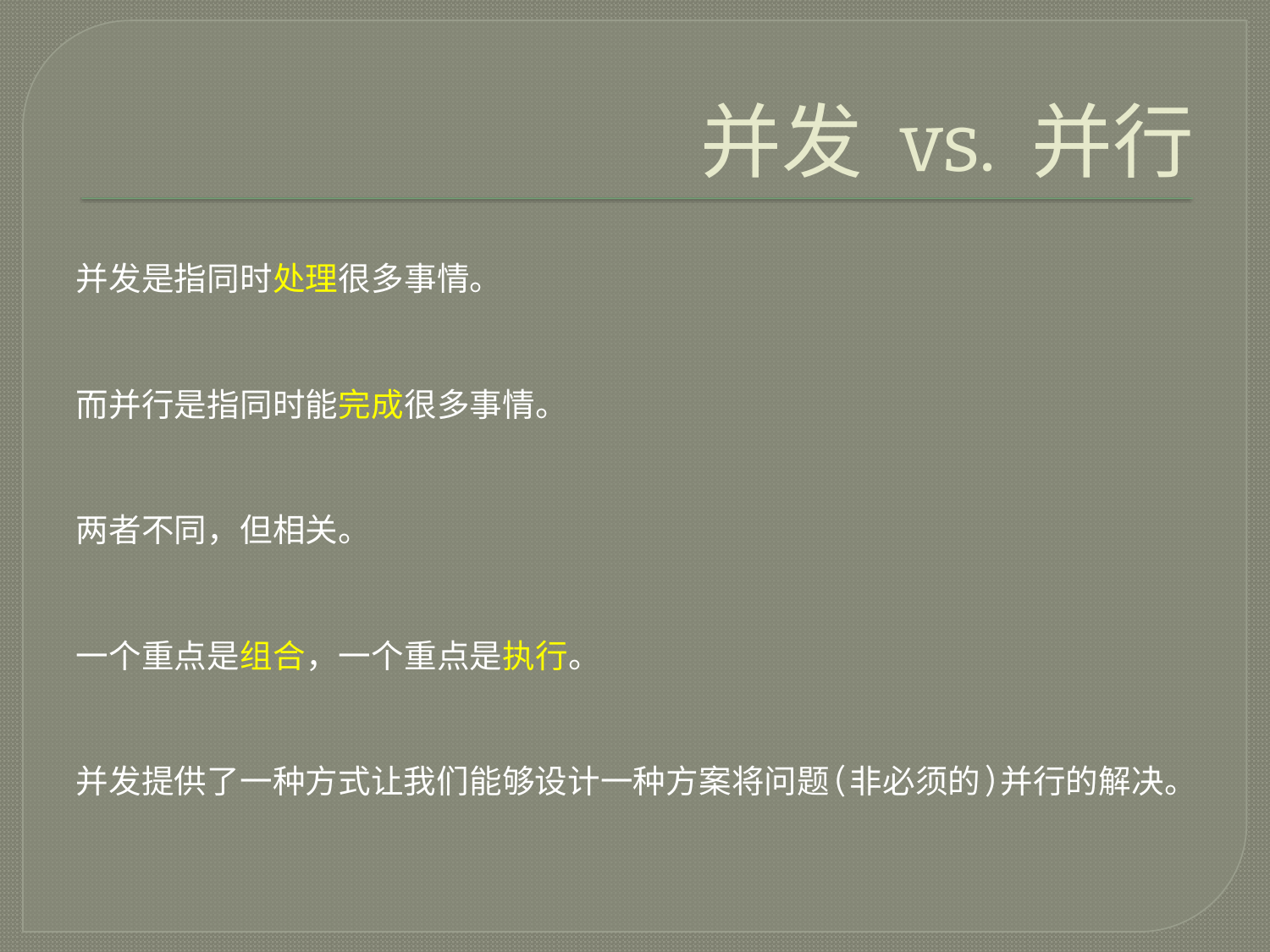

# 并发 vs. 并行
并发是指同时处理很多事情。
而并行是指同时能完成很多事情。
两者不同，但相关。
一个重点是组合，一个重点是执行。
并发提供了一种方式让我们能够设计一种方案将问题(非必须的)并行的解决。